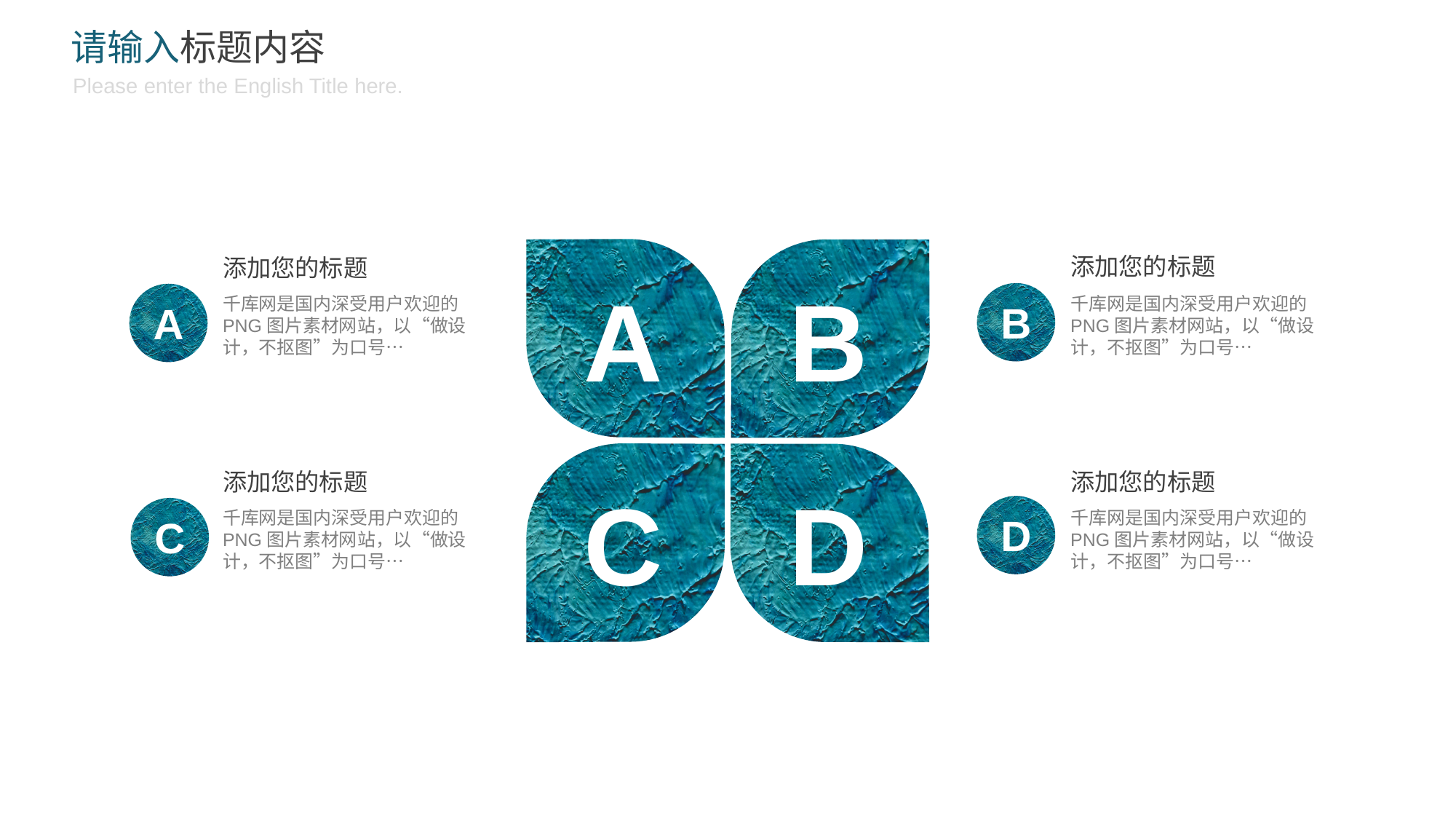

请输入标题内容
Please enter the English Title here.

添加您的标题
添加您的标题
A
B

千库网是国内深受用户欢迎的PNG图片素材网站，以“做设计，不抠图”为口号…
千库网是国内深受用户欢迎的PNG图片素材网站，以“做设计，不抠图”为口号…
B
A

添加您的标题
添加您的标题
C
D

千库网是国内深受用户欢迎的PNG图片素材网站，以“做设计，不抠图”为口号…
千库网是国内深受用户欢迎的PNG图片素材网站，以“做设计，不抠图”为口号…
D
C